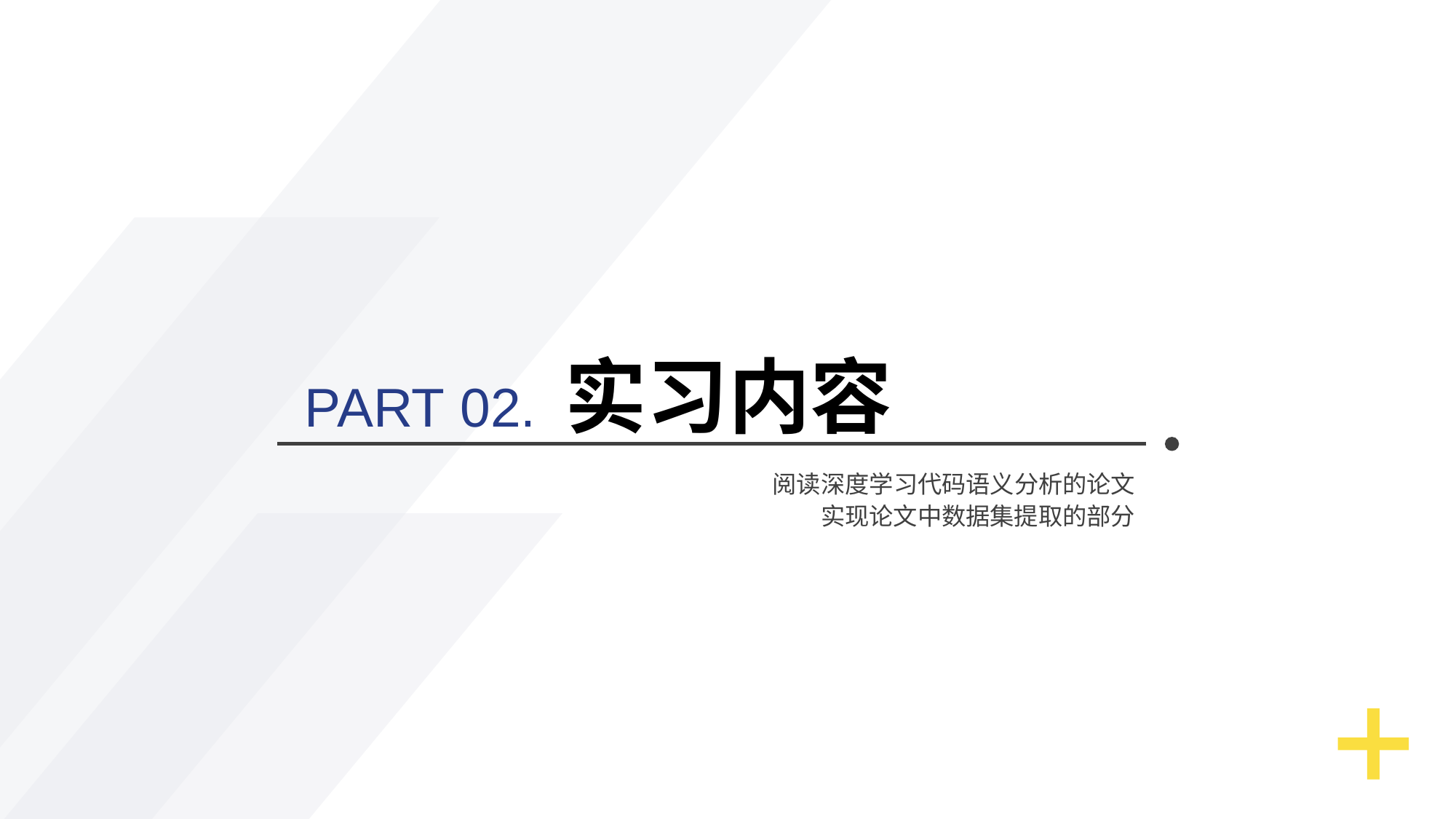

实习内容
PART 02.

阅读深度学习代码语义分析的论文
实现论文中数据集提取的部分